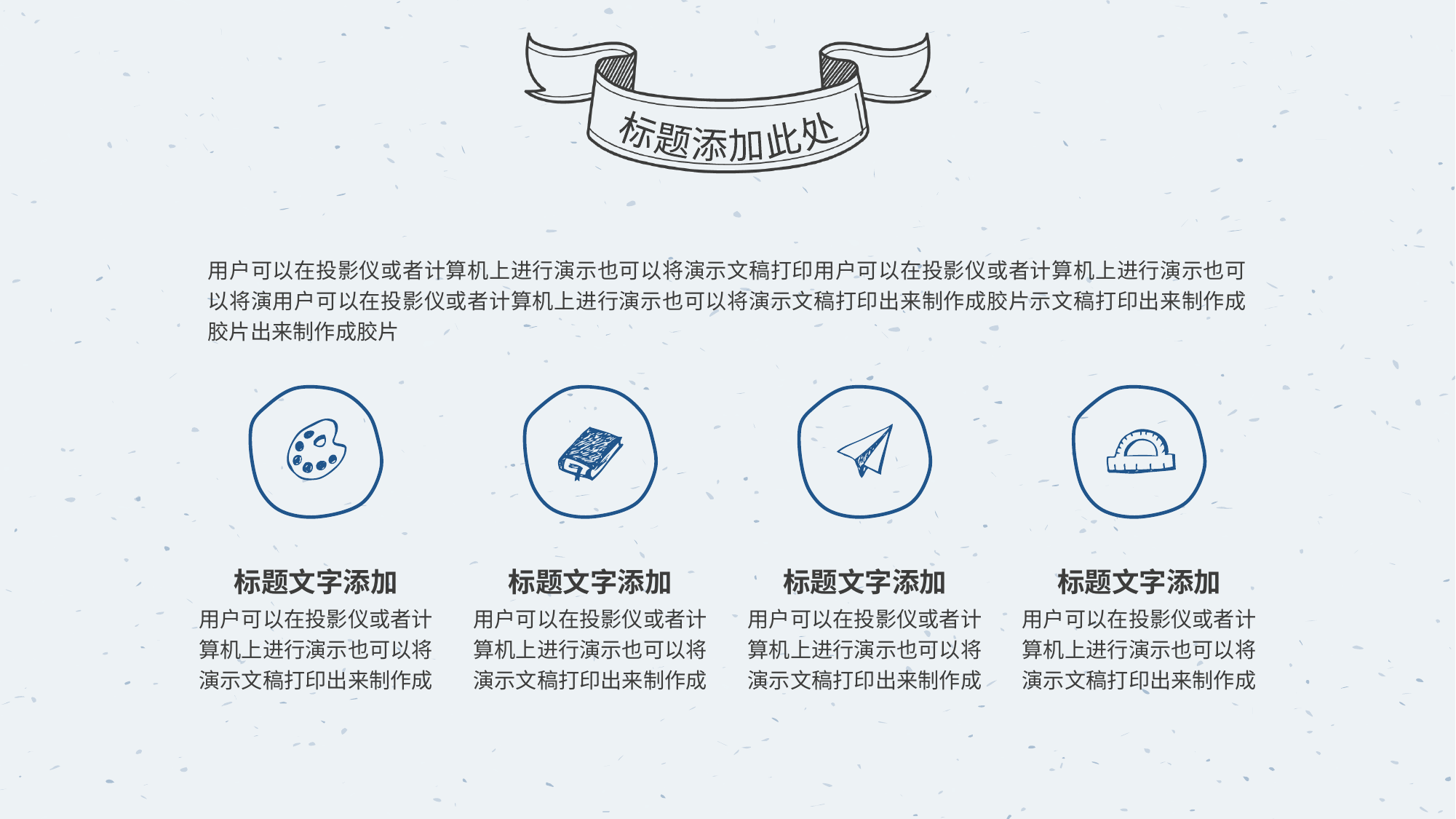

标题添加此处
用户可以在投影仪或者计算机上进行演示也可以将演示文稿打印用户可以在投影仪或者计算机上进行演示也可以将演用户可以在投影仪或者计算机上进行演示也可以将演示文稿打印出来制作成胶片示文稿打印出来制作成胶片出来制作成胶片

标题文字添加
用户可以在投影仪或者计算机上进行演示也可以将演示文稿打印出来制作成
标题文字添加
用户可以在投影仪或者计算机上进行演示也可以将演示文稿打印出来制作成
标题文字添加
用户可以在投影仪或者计算机上进行演示也可以将演示文稿打印出来制作成
标题文字添加
用户可以在投影仪或者计算机上进行演示也可以将演示文稿打印出来制作成